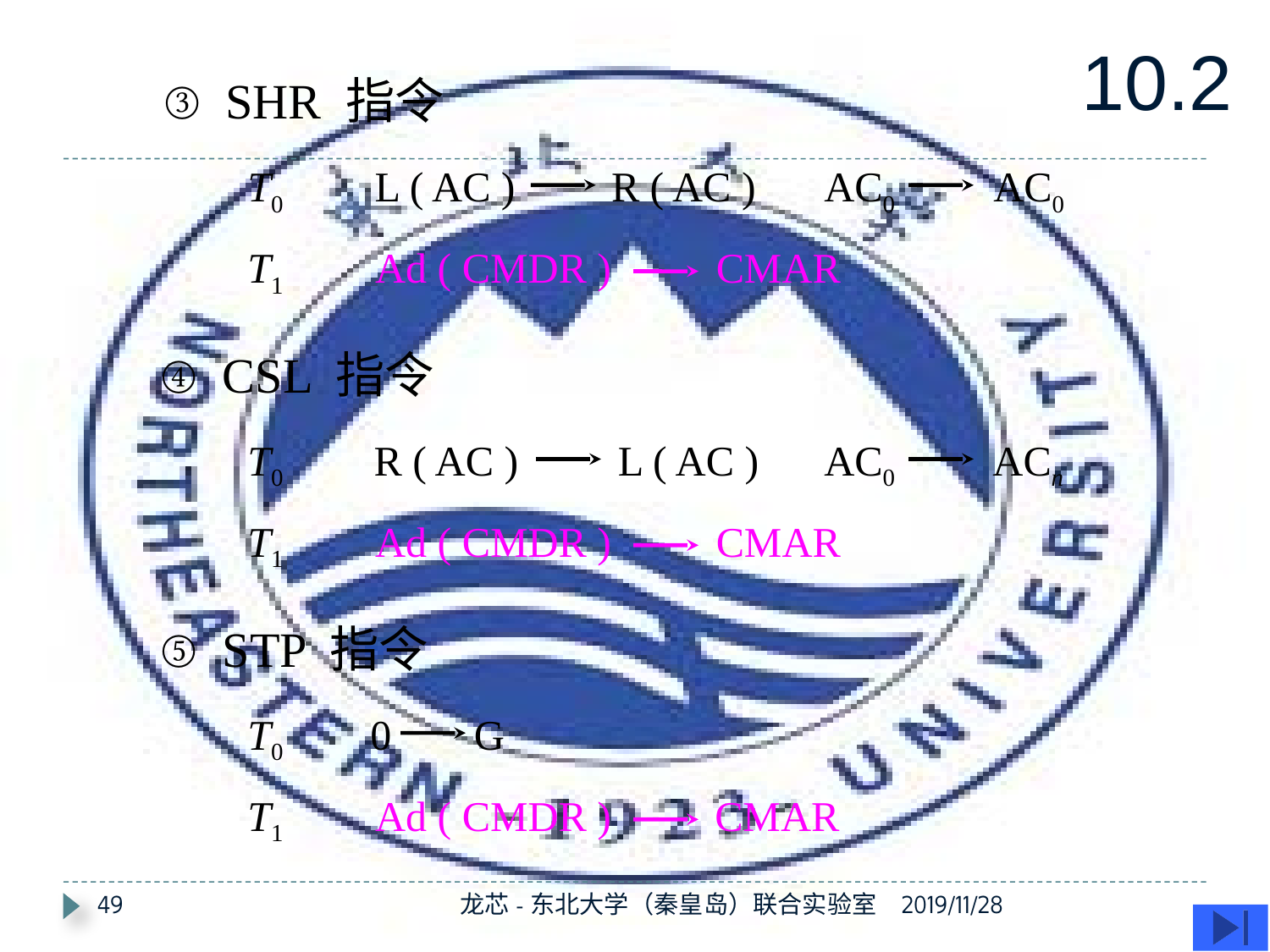

10.2
③  SHR 指令
T0
L ( AC )
R ( AC )

AC0
AC0

T1
Ad ( CMDR )
CMAR

④  CSL 指令
T0
R ( AC )
L ( AC )

AC0
ACn

T1
Ad ( CMDR )
CMAR

⑤  STP 指令
T0
0
G

T1
Ad ( CMDR )
CMAR

49
龙芯-东北大学（秦皇岛）联合实验室
2019/11/28